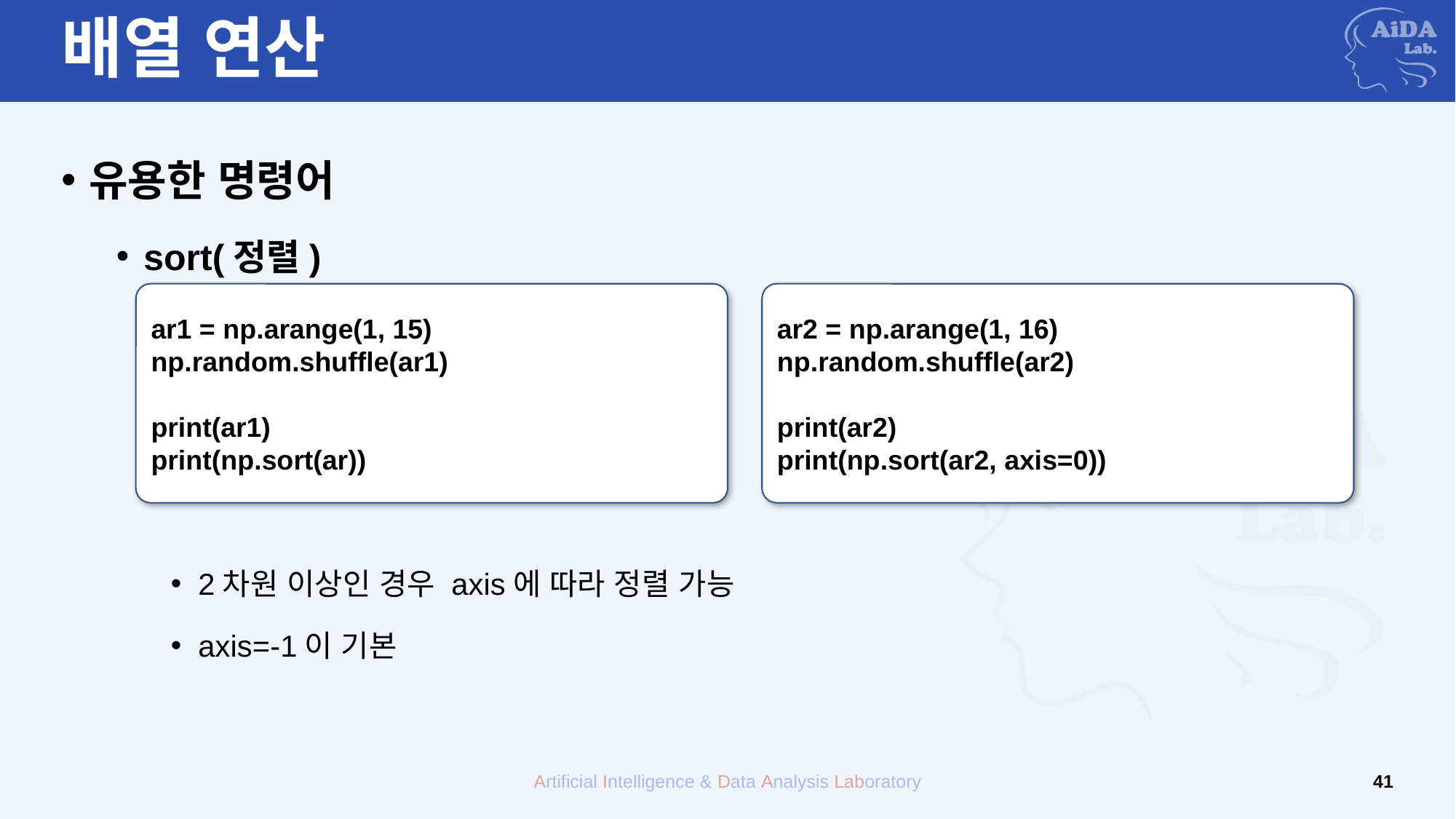

# 배열 연산
유용한 명령어
sort(정렬)

2차원 이상인 경우 axis에 따라 정렬 가능
axis=-1이 기본

ar2 = np.arange(1, 16)
np.random.shuffle(ar2)

print(ar2)
print(np.sort(ar2, axis=0))
ar1 = np.arange(1, 15)
np.random.shuffle(ar1)

print(ar1)
print(np.sort(ar))
Artificial Intelligence & Data Analysis Laboratory
41